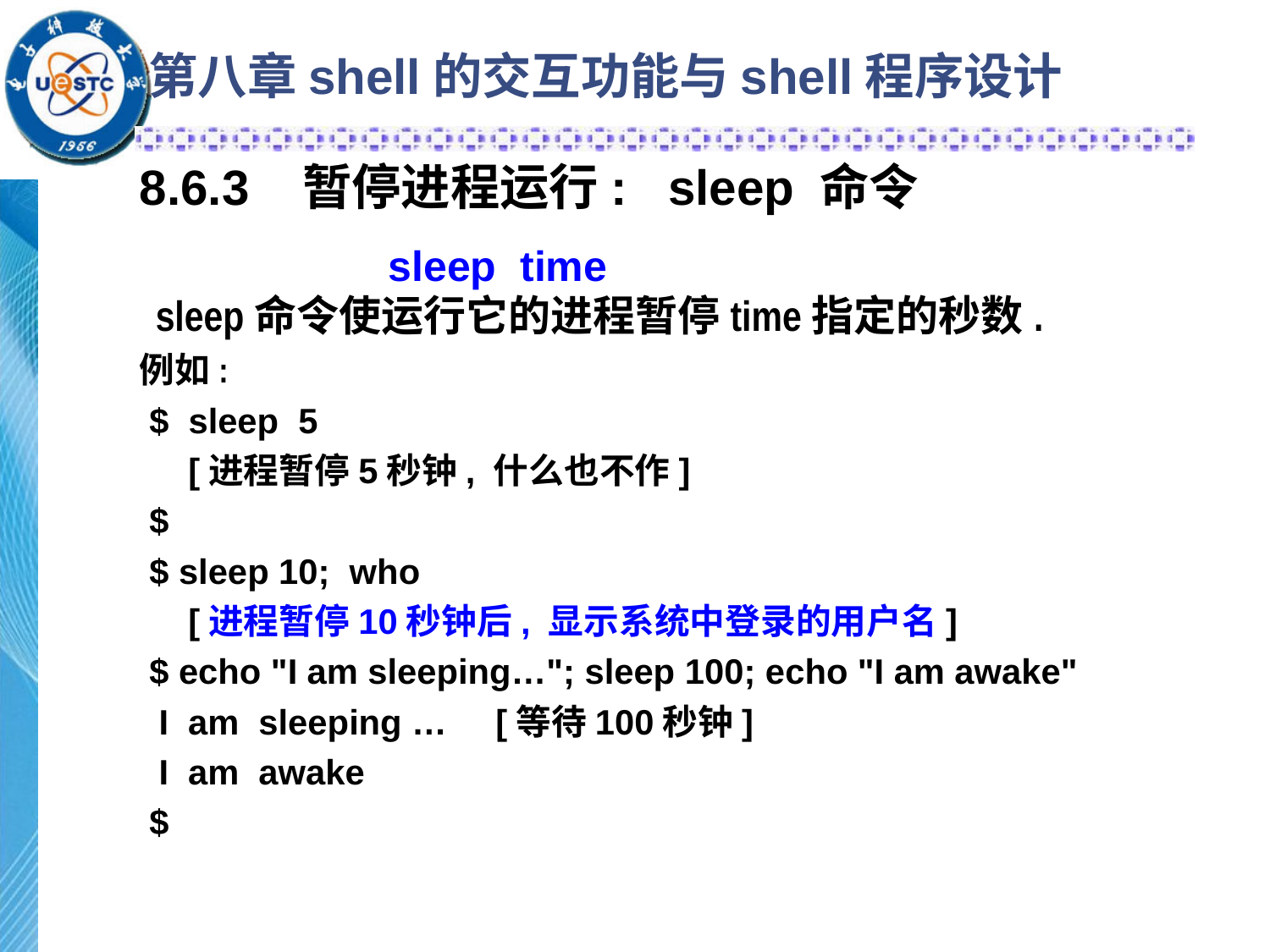

# 第八章shell的交互功能与shell程序设计
8.6.3   暂停进程运行:   sleep 命令
                     sleep  time
  sleep命令使运行它的进程暂停time指定的秒数.
例如:
 $  sleep  5
     [进程暂停5秒钟, 什么也不作]
 $
 $ sleep 10;  who
     [进程暂停10秒钟后, 显示系统中登录的用户名]
 $ echo "I am sleeping…"; sleep 100; echo "I am awake"
  I  am  sleeping …     [等待100秒钟]
  I  am  awake
 $